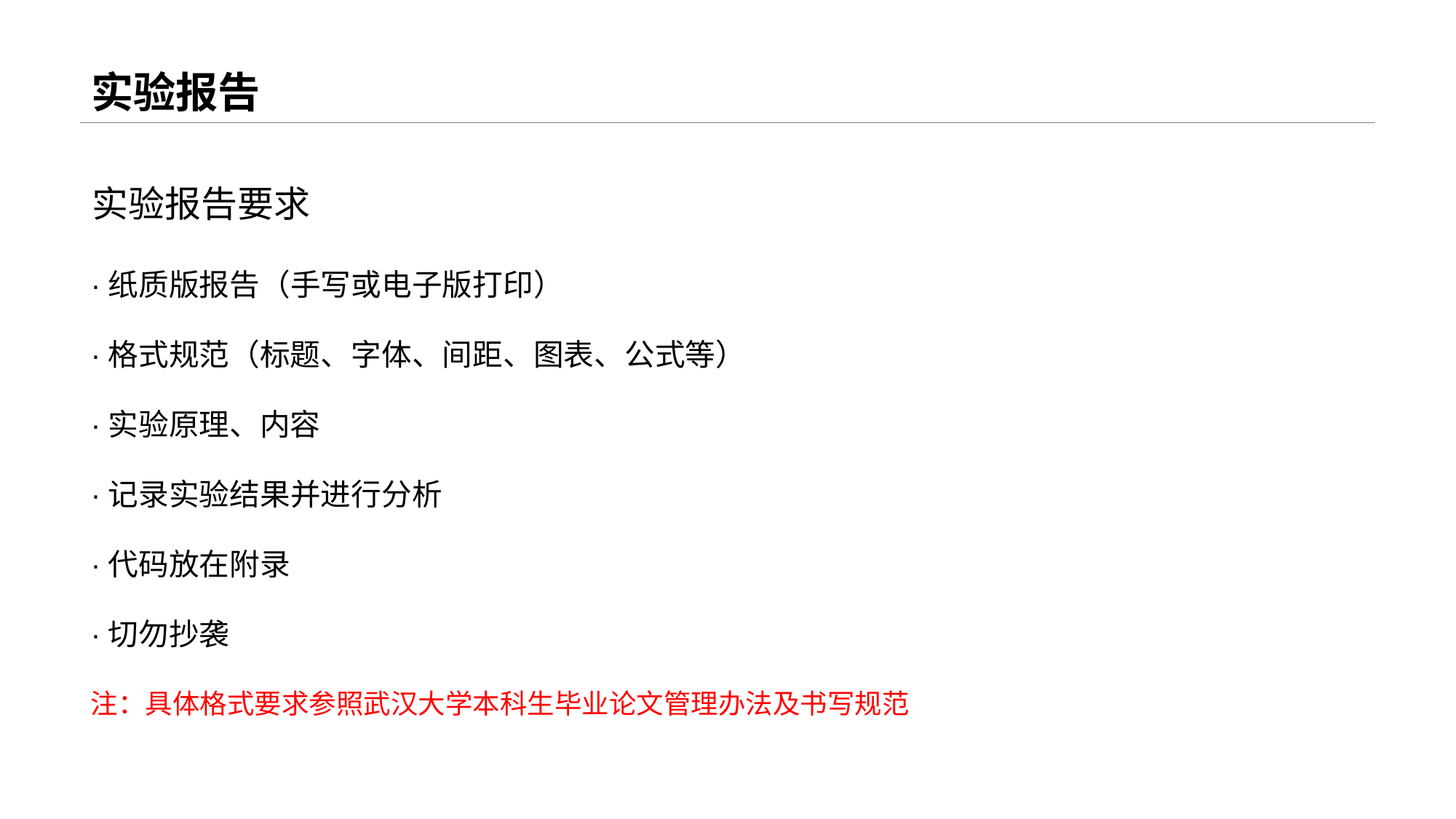

# 实验报告
实验报告要求
·纸质版报告（手写或电子版打印）
·格式规范（标题、字体、间距、图表、公式等）
·实验原理、内容
·记录实验结果并进行分析
·代码放在附录
·切勿抄袭

注：具体格式要求参照武汉大学本科生毕业论文管理办法及书写规范